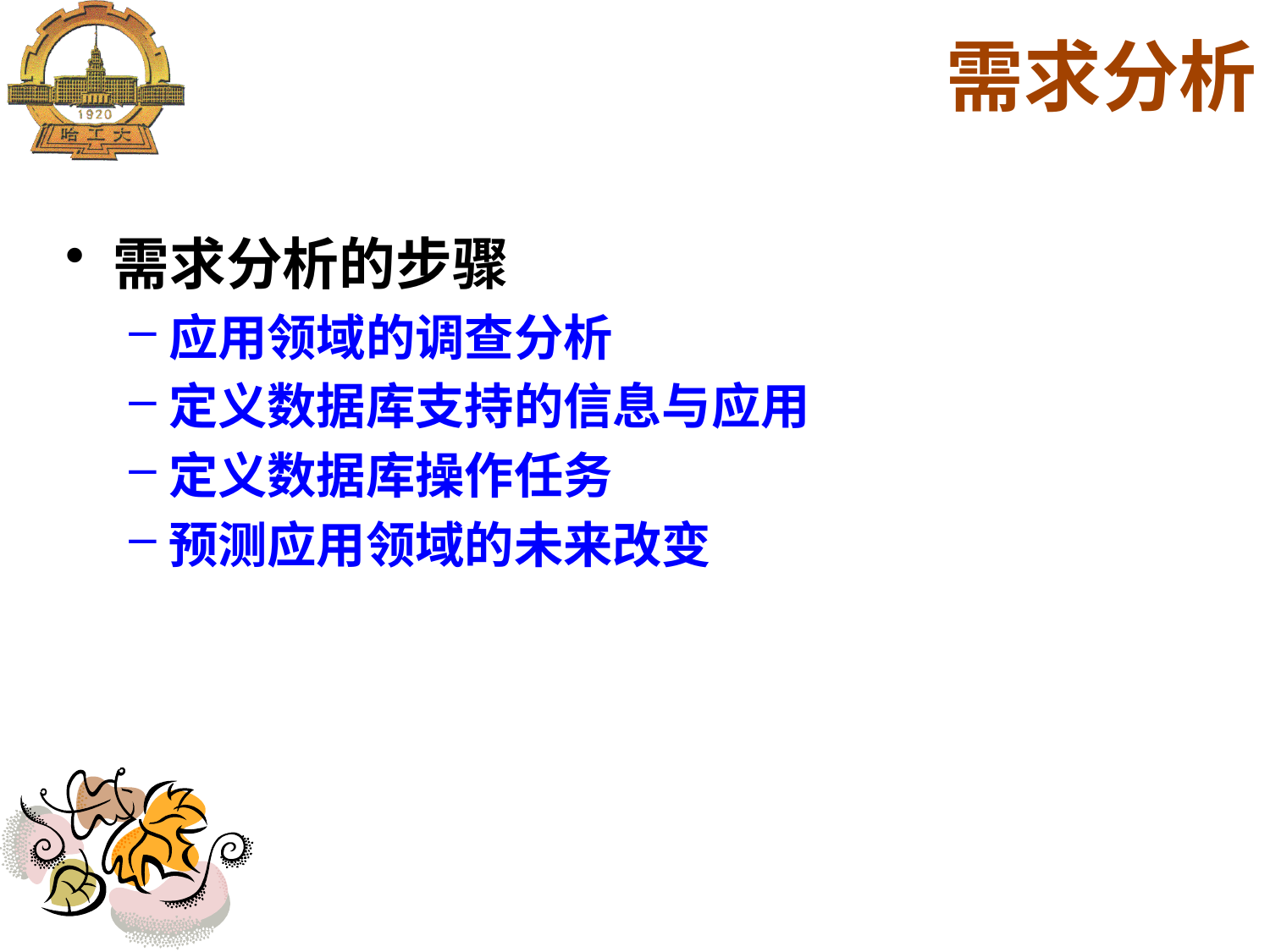

需求分析的步骤
应用领域的调查分析
定义数据库支持的信息与应用
定义数据库操作任务
预测应用领域的未来改变
需求分析